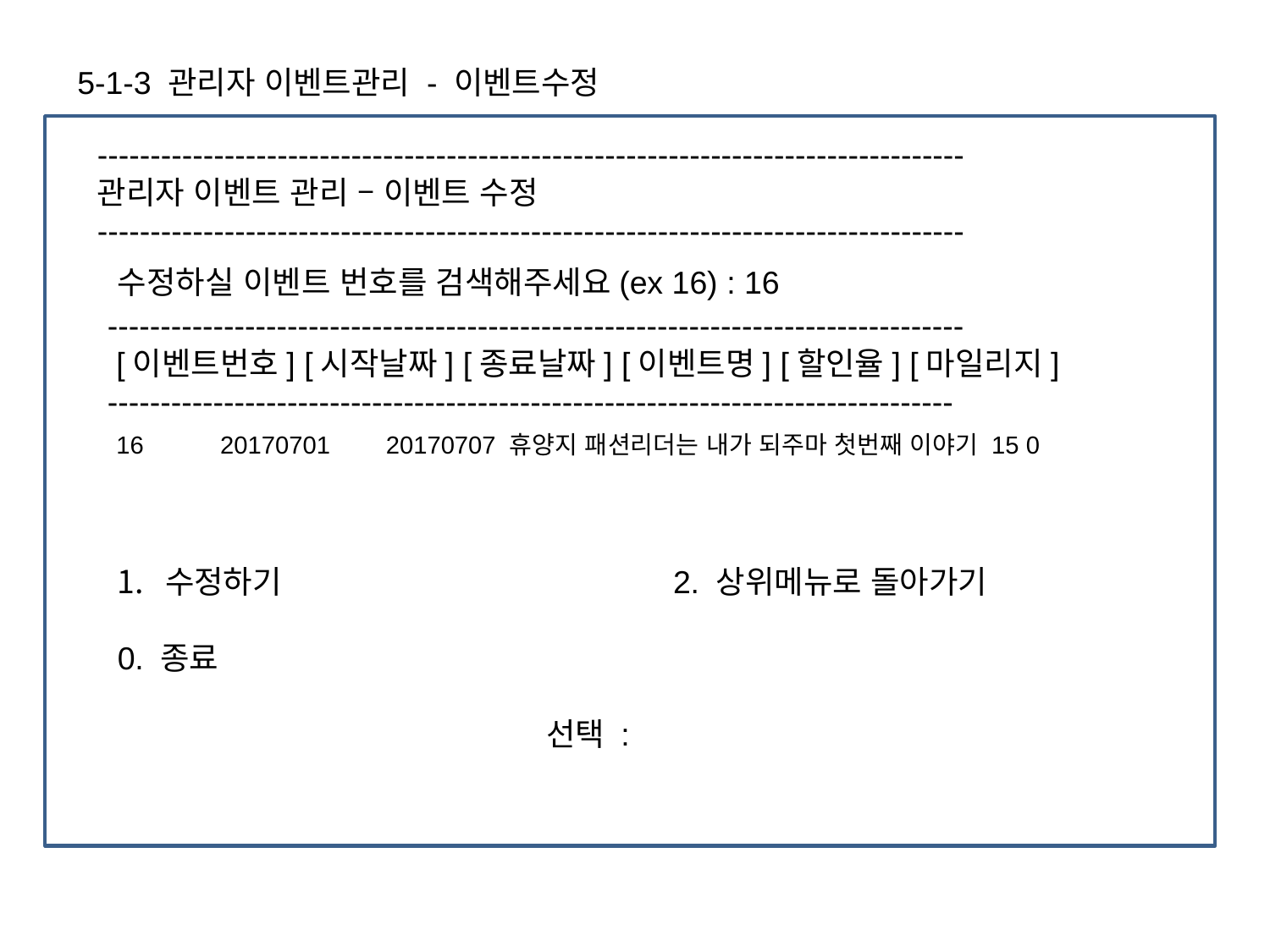

5-1-3 관리자 이벤트관리 - 이벤트수정

----------------------------------------------------------------------------------	   	  관리자 이벤트 관리 – 이벤트 수정
----------------------------------------------------------------------------------
수정하실 이벤트 번호를 검색해주세요(ex 16) : 16
---------------------------------------------------------------------------------
 [이벤트번호] [시작날짜] [종료날짜] [이벤트명] [할인율] [마일리지]
--------------------------------------------------------------------------------

       16           20170701        20170707 휴양지 패션리더는 내가 되주마 첫번째 이야기 15 0
수정하기				2. 상위메뉴로 돌아가기

0. 종료

				선택 :